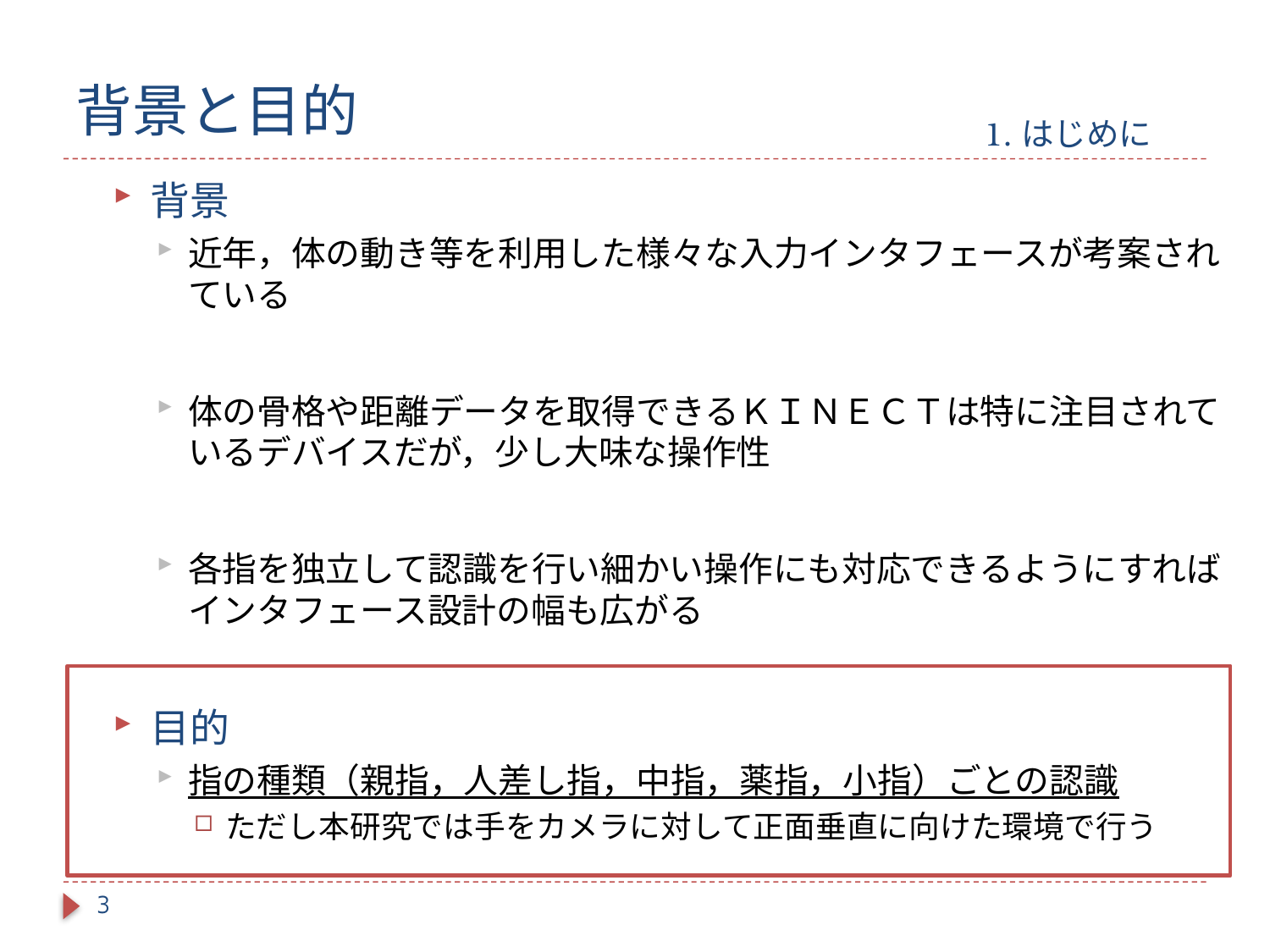

# 背景と目的			   　　　    1.はじめに
背景
近年，体の動き等を利用した様々な入力インタフェースが考案されている

体の骨格や距離データを取得できるＫＩＮＥＣＴは特に注目されているデバイスだが，少し大味な操作性

各指を独立して認識を行い細かい操作にも対応できるようにすればインタフェース設計の幅も広がる

目的
指の種類（親指，人差し指，中指，薬指，小指）ごとの認識
ただし本研究では手をカメラに対して正面垂直に向けた環境で行う

3